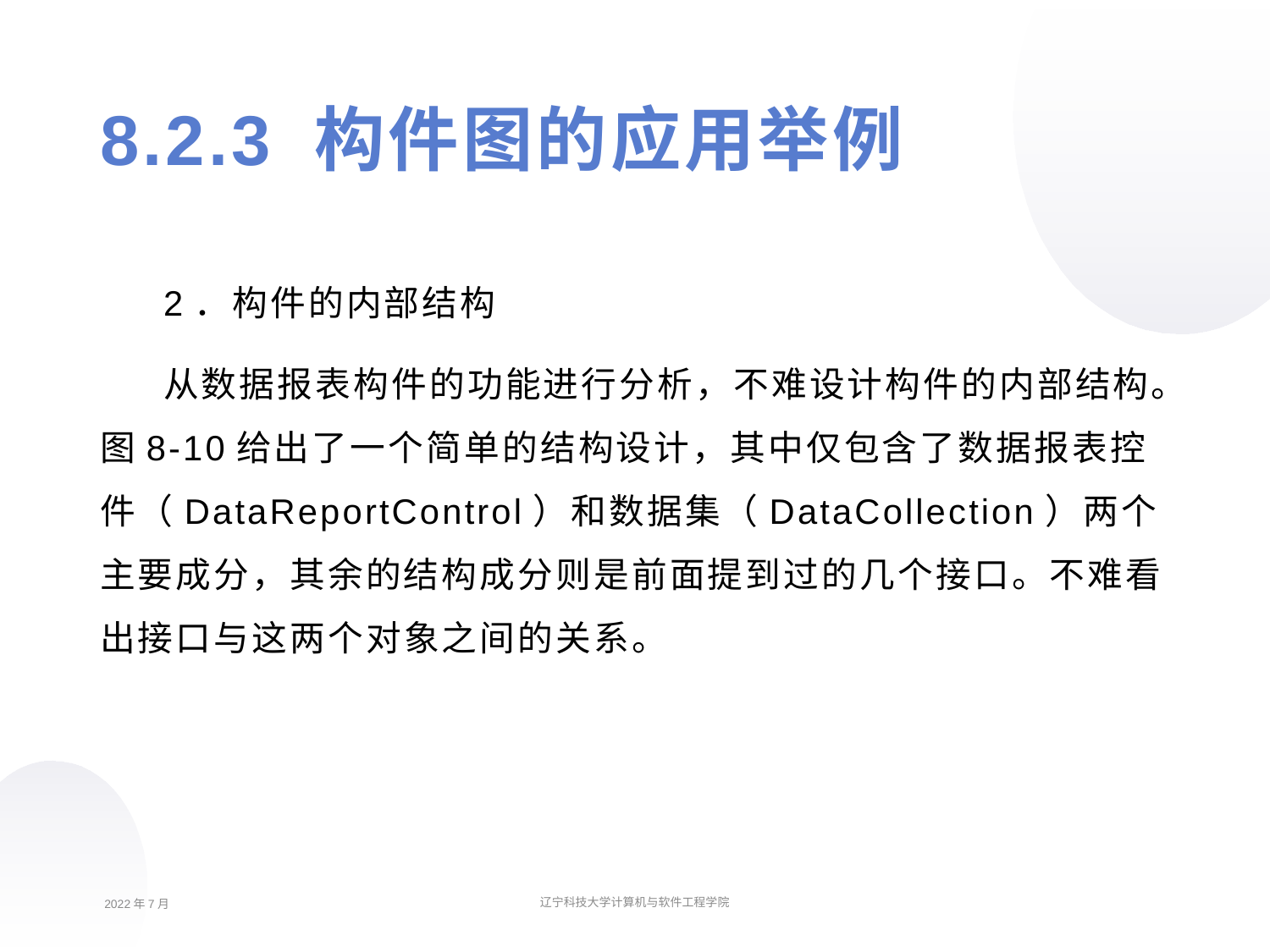

8.2.3 构件图的应用举例
2．构件的内部结构
从数据报表构件的功能进行分析，不难设计构件的内部结构。图8-10给出了一个简单的结构设计，其中仅包含了数据报表控件（DataReportControl）和数据集（DataCollection）两个主要成分，其余的结构成分则是前面提到过的几个接口。不难看出接口与这两个对象之间的关系。

2022年7月
辽宁科技大学计算机与软件工程学院
55